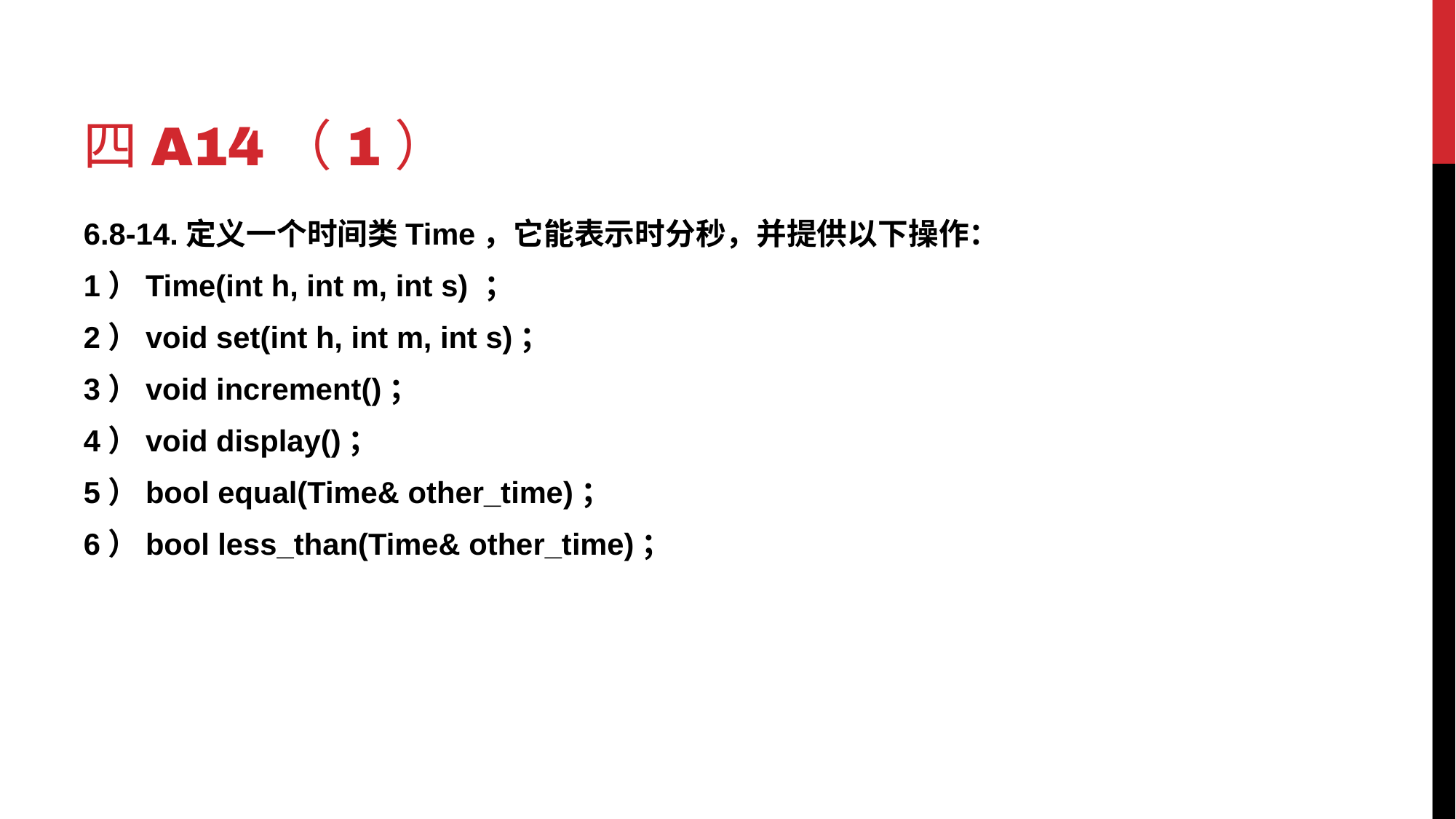

# 四a14（1）
6.8-14.定义一个时间类Time，它能表示时分秒，并提供以下操作：
1）Time(int h, int m, int s) ；
2）void set(int h, int m, int s)；
3）void increment()；
4）void display()；
5）bool equal(Time& other_time)；
6）bool less_than(Time& other_time)；